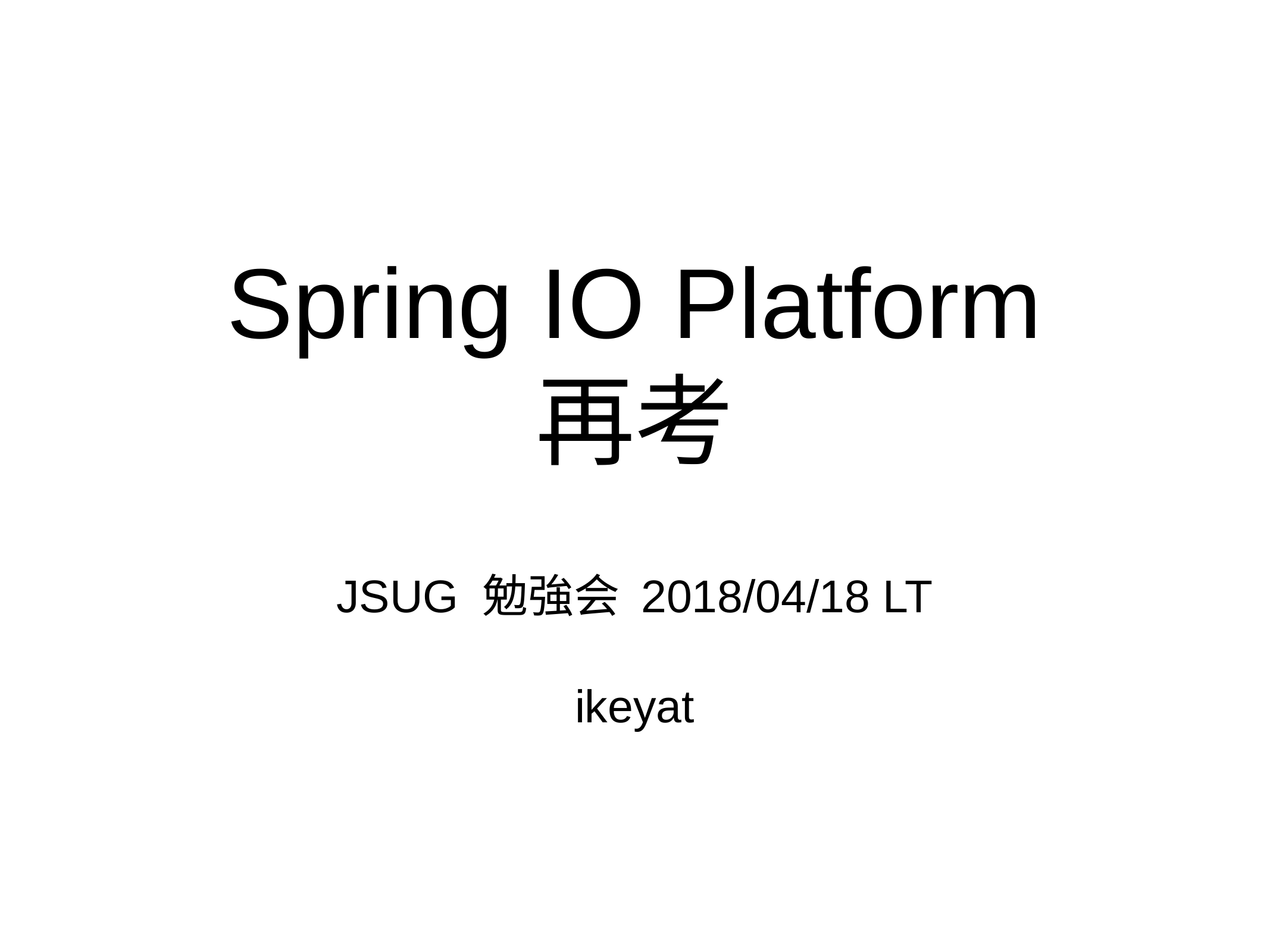

# Spring IO Platform
再考
JSUG 勉強会 2018/04/18 LT

ikeyat